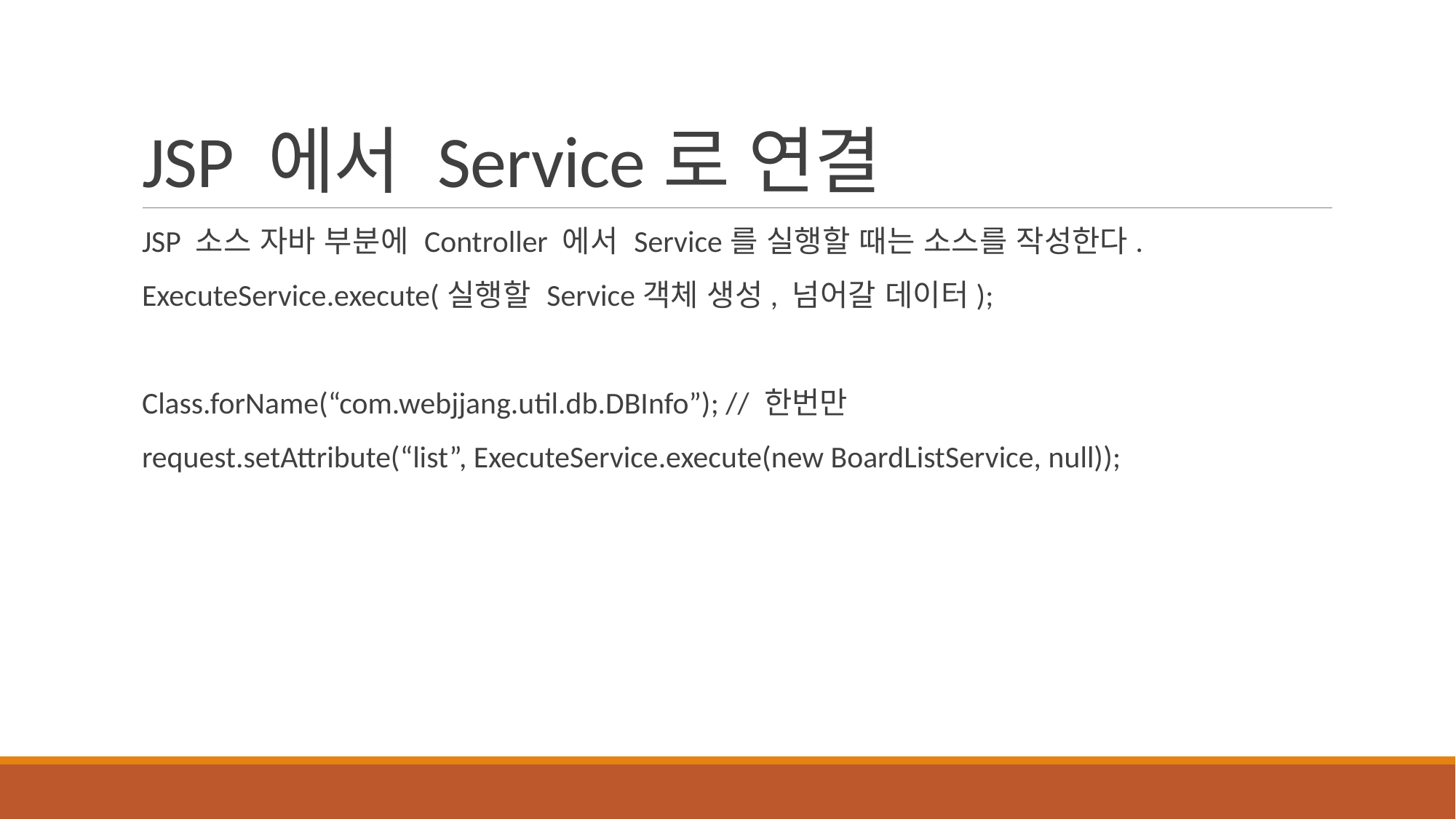

# JSP 에서 Service로 연결
JSP 소스 자바 부분에 Controller 에서 Service를 실행할 때는 소스를 작성한다.
ExecuteService.execute(실행할 Service객체 생성, 넘어갈 데이터);

Class.forName(“com.webjjang.util.db.DBInfo”); // 한번만
request.setAttribute(“list”, ExecuteService.execute(new BoardListService, null));